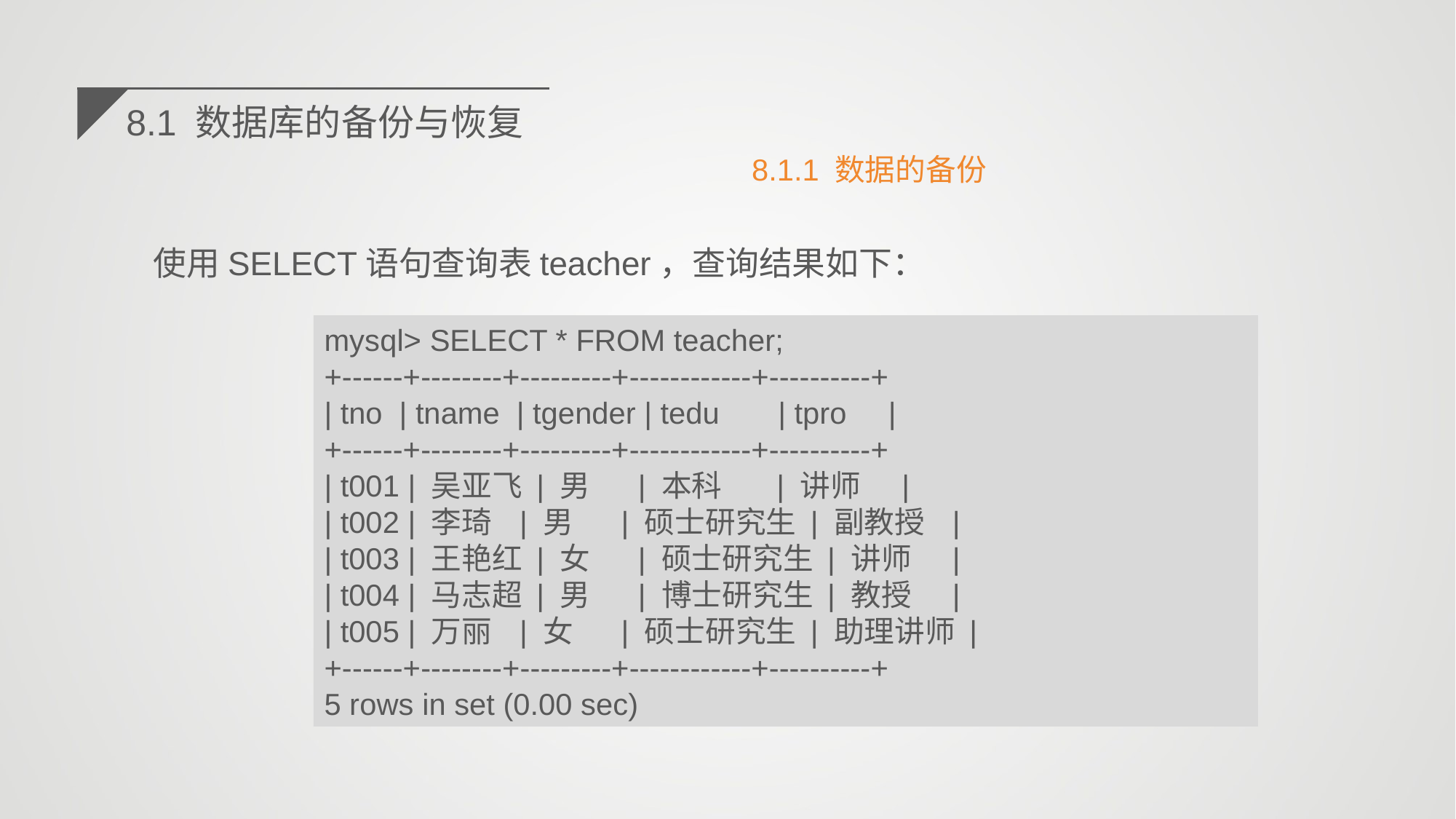

8.1 数据库的备份与恢复

8.1.1 数据的备份
使用SELECT语句查询表teacher，查询结果如下：
mysql> SELECT * FROM teacher;
+------+--------+---------+------------+----------+
| tno  | tname  | tgender | tedu       | tpro     |
+------+--------+---------+------------+----------+
| t001 | 吴亚飞 | 男      | 本科       | 讲师     |
| t002 | 李琦   | 男      | 硕士研究生 | 副教授   |
| t003 | 王艳红 | 女      | 硕士研究生 | 讲师     |
| t004 | 马志超 | 男      | 博士研究生 | 教授     |
| t005 | 万丽   | 女      | 硕士研究生 | 助理讲师 |
+------+--------+---------+------------+----------+
5 rows in set (0.00 sec)